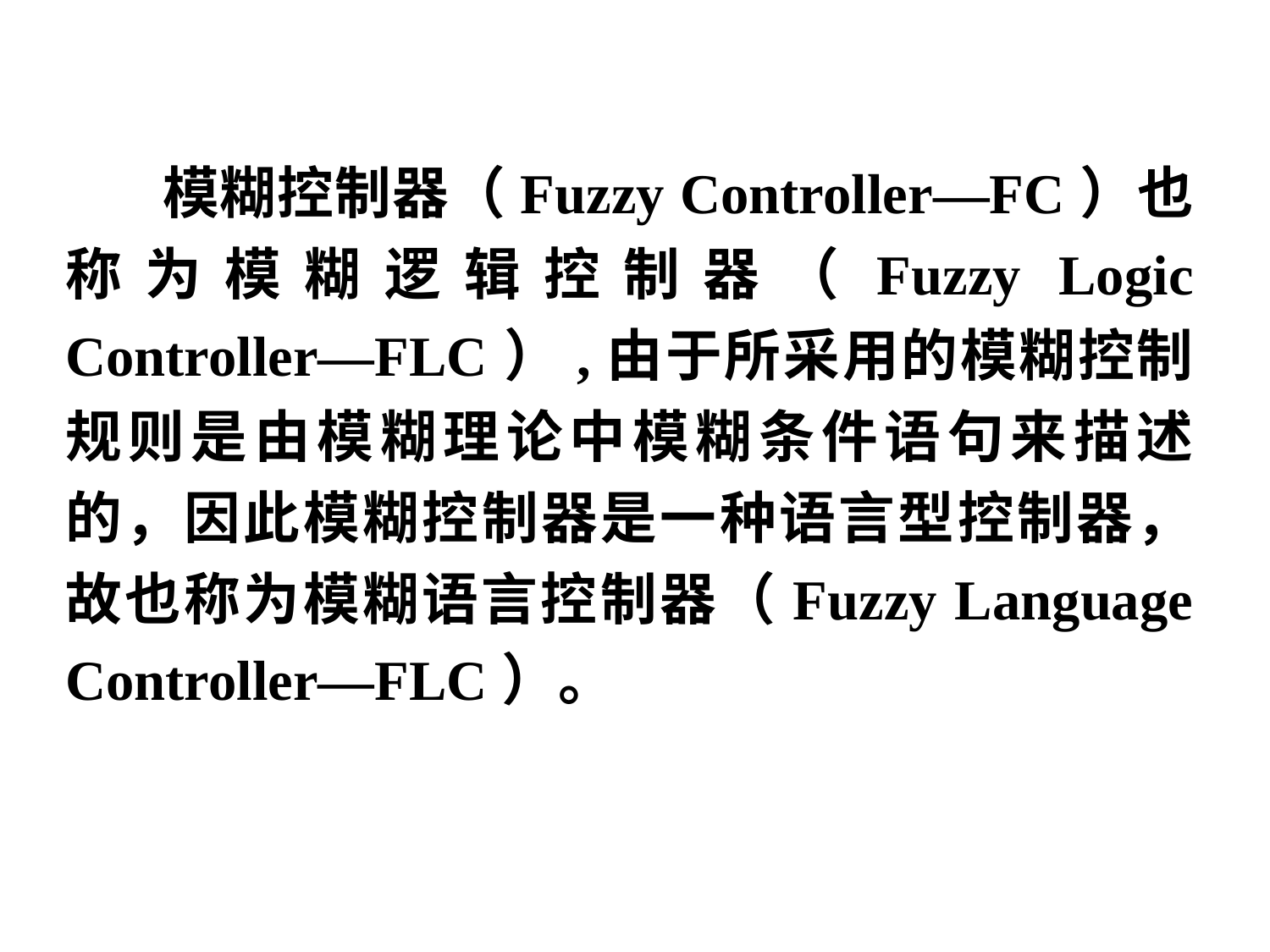

模糊控制器（Fuzzy Controller—FC）也称为模糊逻辑控制器（Fuzzy Logic Controller—FLC）,由于所采用的模糊控制规则是由模糊理论中模糊条件语句来描述的，因此模糊控制器是一种语言型控制器，故也称为模糊语言控制器（Fuzzy Language Controller—FLC）。